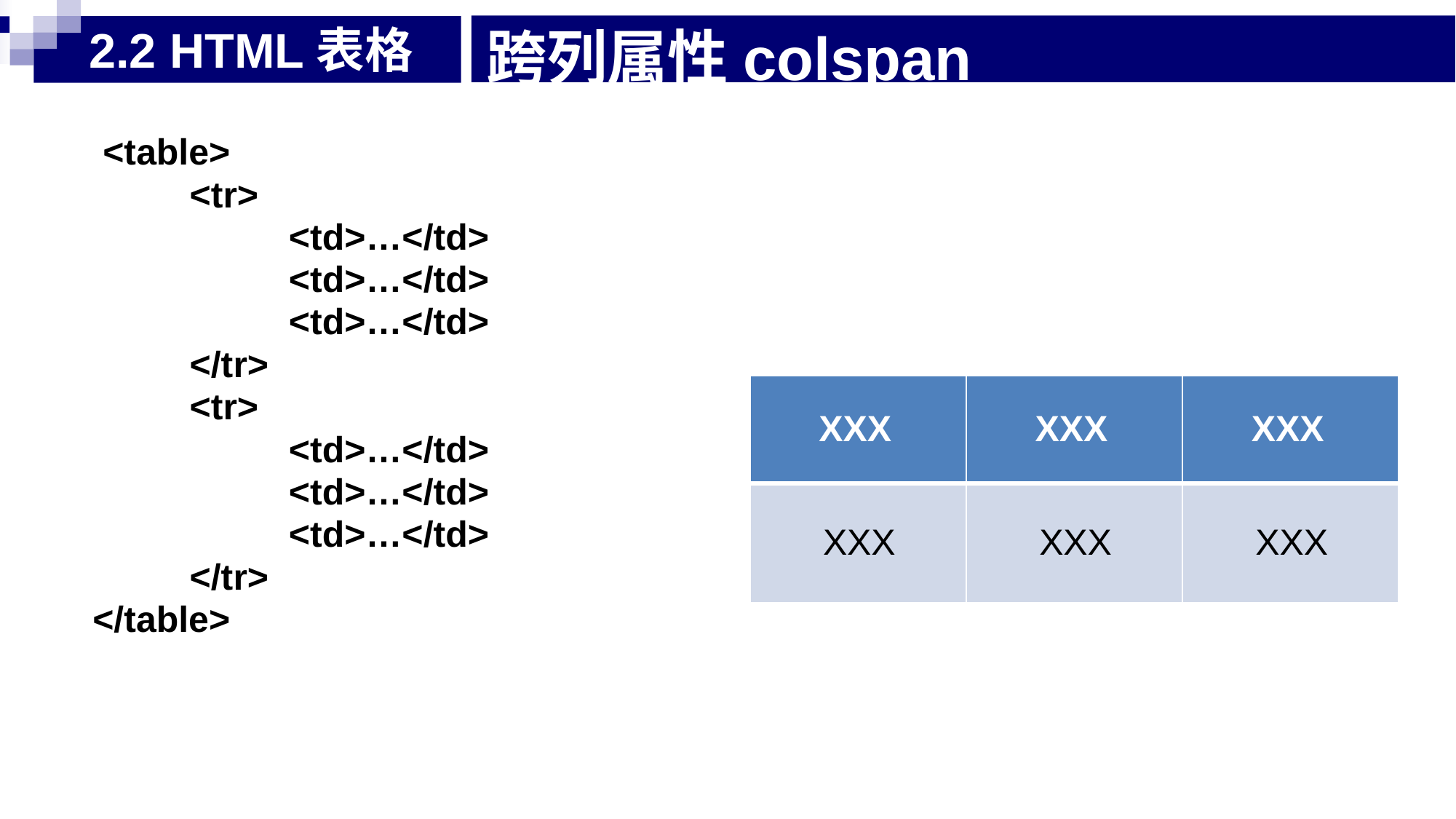

2.2 HTML表格
跨列属性colspan
	<table>
		<tr>
			<td>…</td>
			<td>…</td>
			<td>…</td>
		</tr>
		<tr>
			<td>…</td>
			<td>…</td>
			<td>…</td>
		</tr>
</table>

XXX

	XXX
XXX

	XXX
XXX

	XXX